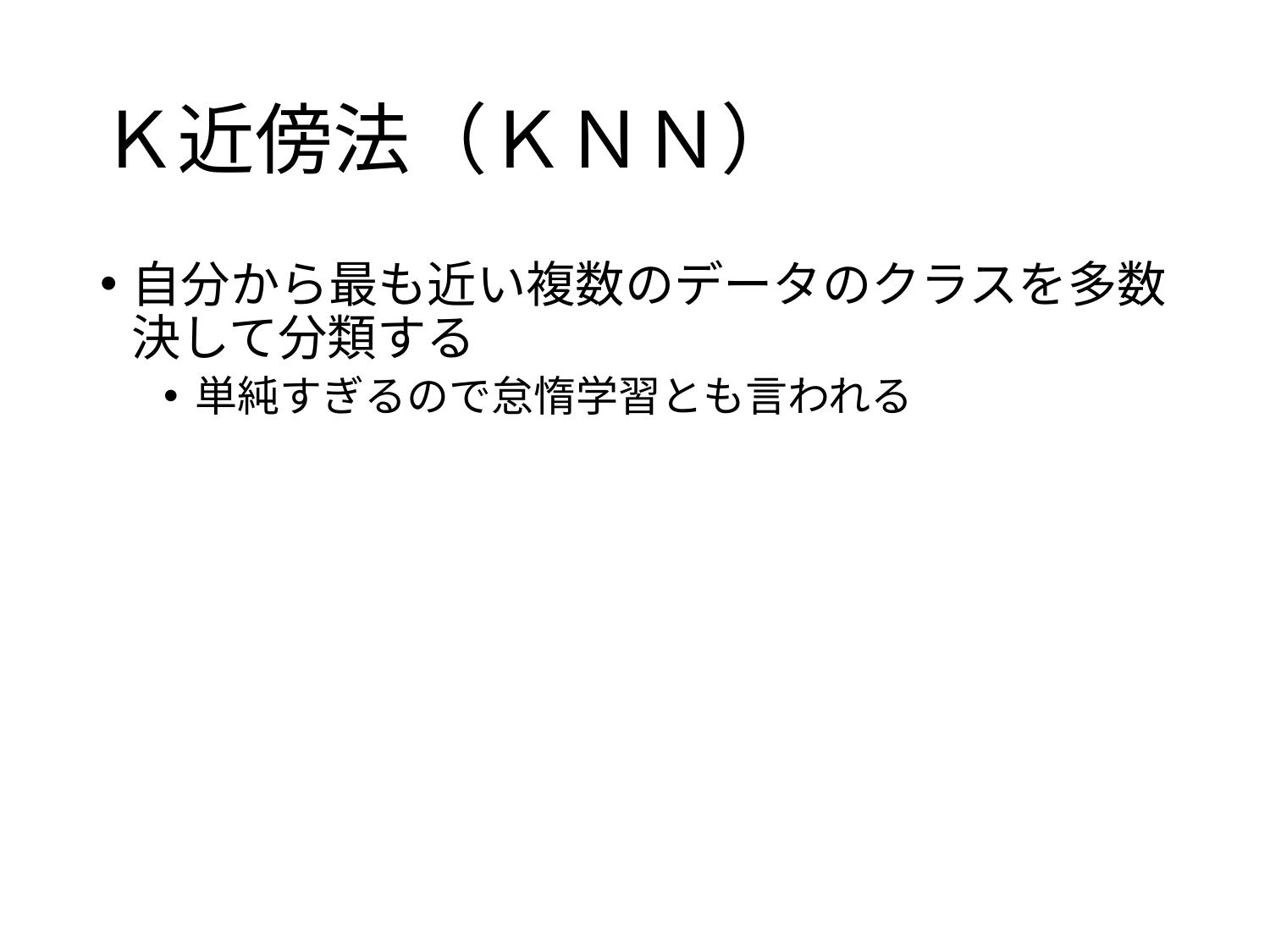

# Ｋ近傍法（ＫＮＮ）
自分から最も近い複数のデータのクラスを多数決して分類する
単純すぎるので怠惰学習とも言われる